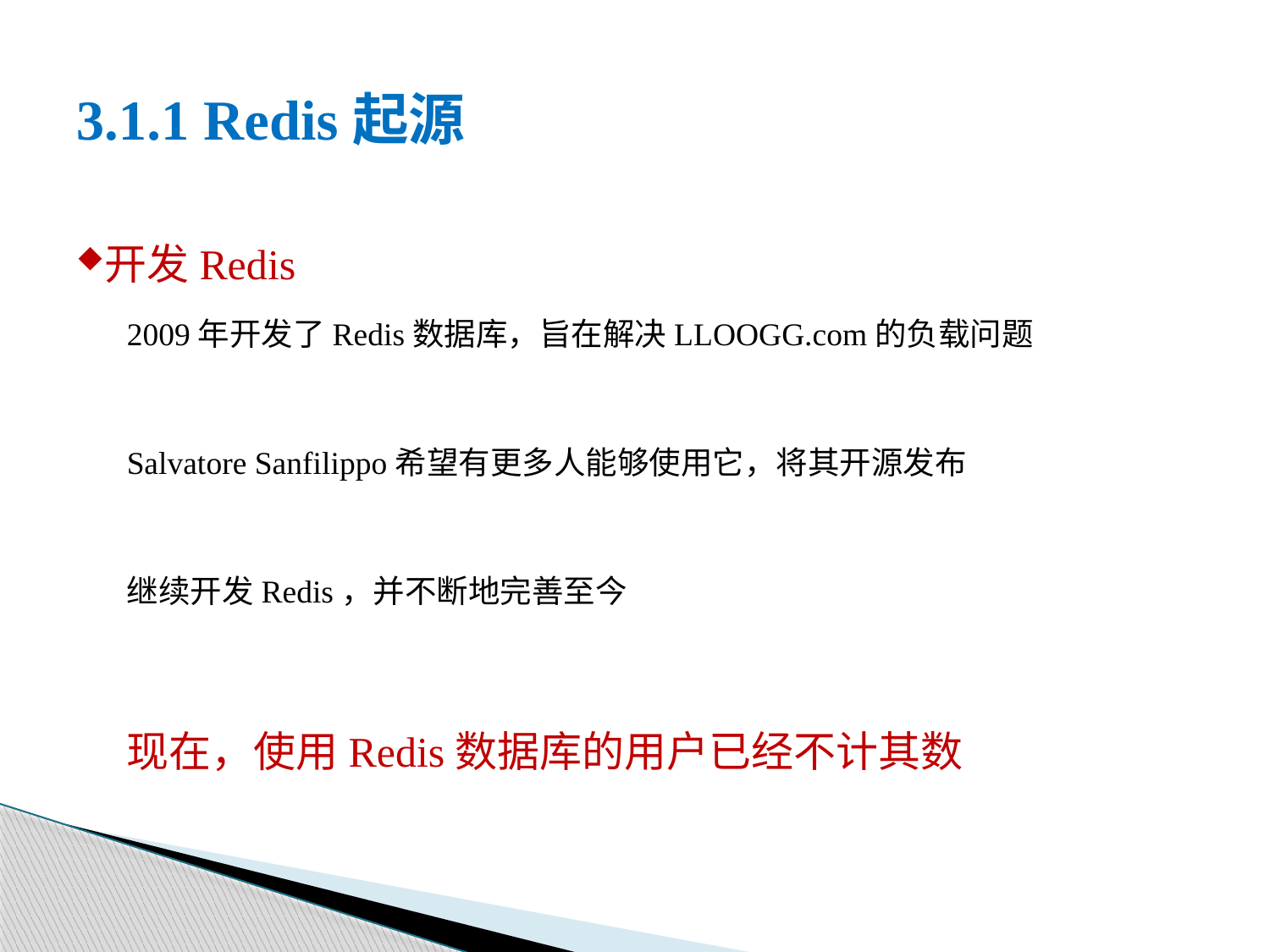

# 3.1.1 Redis起源
开发Redis
2009年开发了Redis数据库，旨在解决LLOOGG.com的负载问题

Salvatore Sanfilippo希望有更多人能够使用它，将其开源发布

继续开发Redis，并不断地完善至今

现在，使用Redis数据库的用户已经不计其数